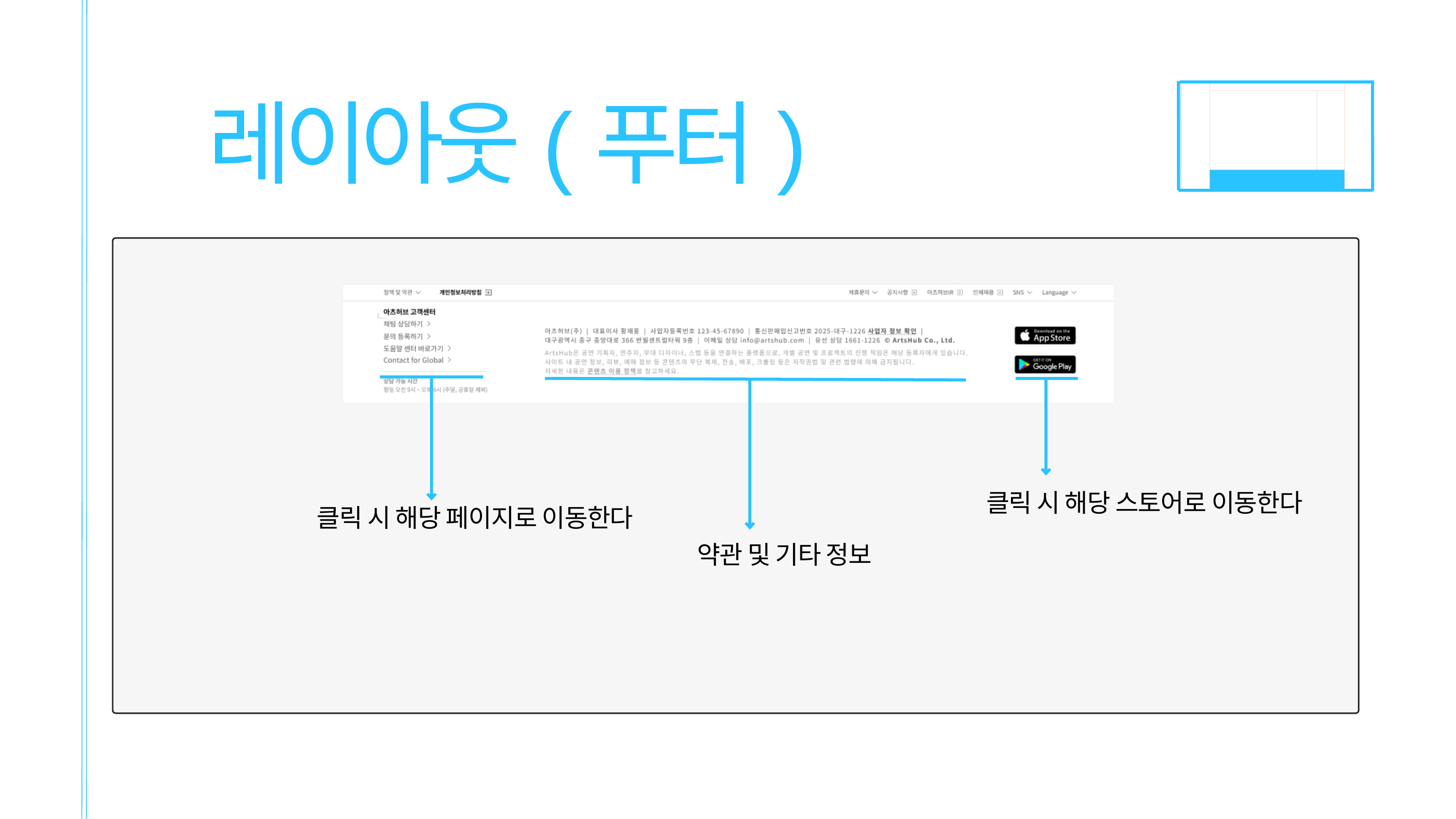

레이아웃(푸터)

클릭 시 해당 스토어로 이동한다
클릭 시 해당 페이지로 이동한다
약관 및 기타 정보